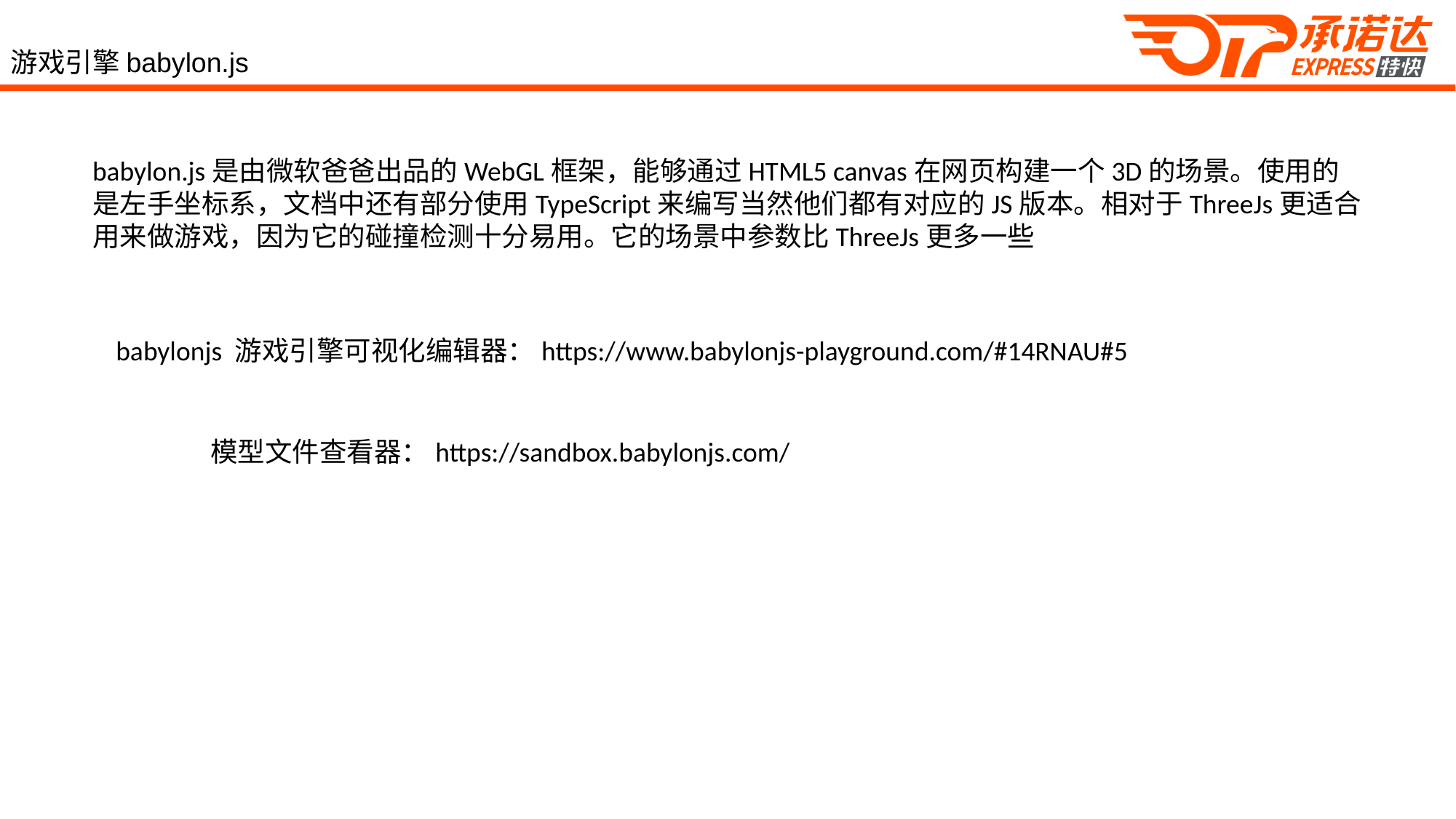

# 游戏引擎babylon.js
babylon.js是由微软爸爸出品的WebGL框架，能够通过HTML5 canvas在网页构建一个3D的场景。使用的是左手坐标系，文档中还有部分使用TypeScript来编写当然他们都有对应的JS版本。相对于ThreeJs更适合用来做游戏，因为它的碰撞检测十分易用。它的场景中参数比ThreeJs更多一些
babylonjs 游戏引擎可视化编辑器：https://www.babylonjs-playground.com/#14RNAU#5
模型文件查看器：https://sandbox.babylonjs.com/